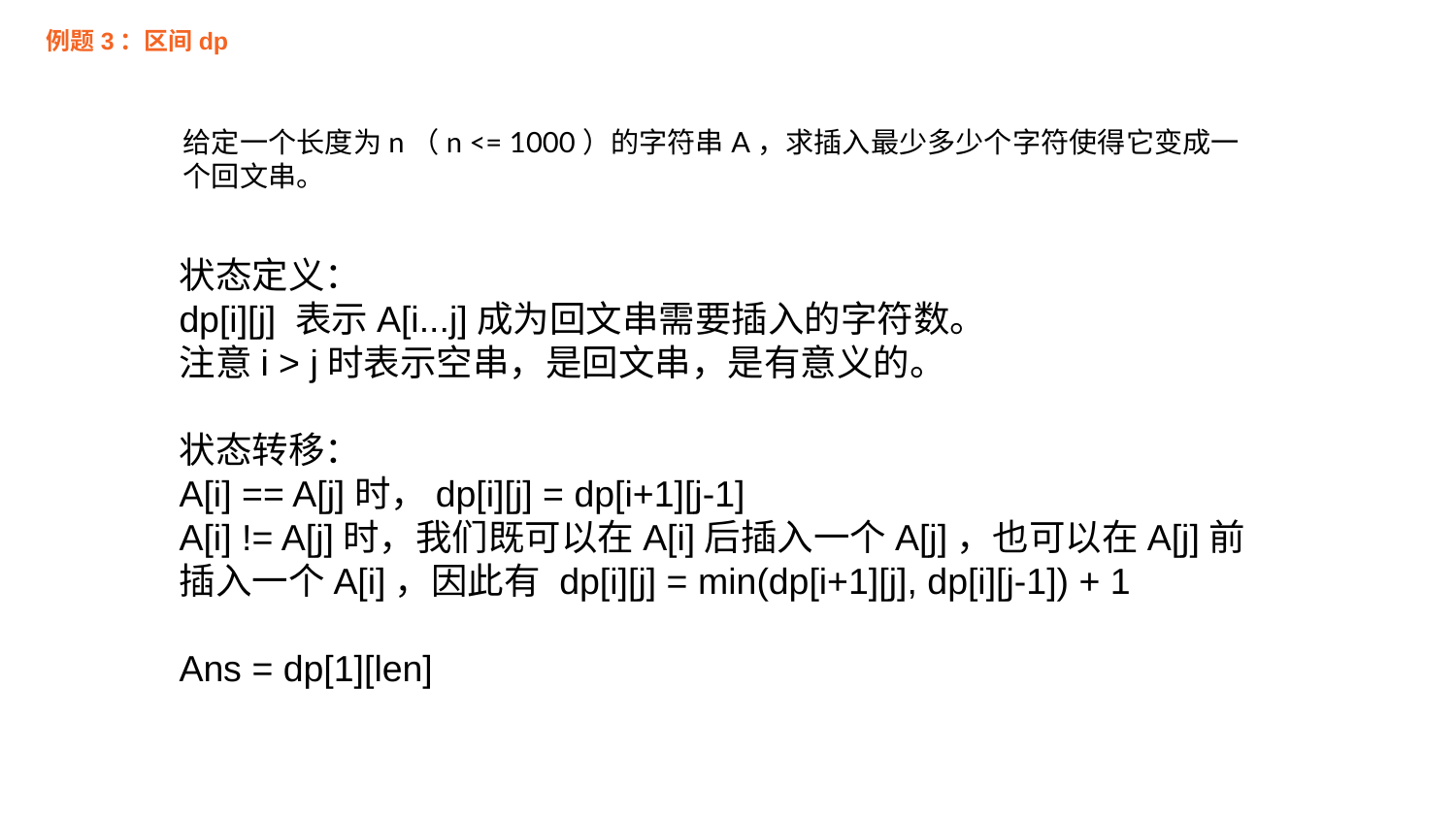

例题3：区间dp

给定一个长度为n（n <= 1000）的字符串A，求插入最少多少个字符使得它变成一个回文串。

状态定义：
dp[i][j] 表示A[i...j]成为回文串需要插入的字符数。
注意i > j时表示空串，是回文串，是有意义的。

状态转移：
A[i] == A[j]时，dp[i][j] = dp[i+1][j-1]
A[i] != A[j]时，我们既可以在A[i]后插入一个A[j]，也可以在A[j]前插入一个A[i]，因此有 dp[i][j] = min(dp[i+1][j], dp[i][j-1]) + 1

Ans = dp[1][len]